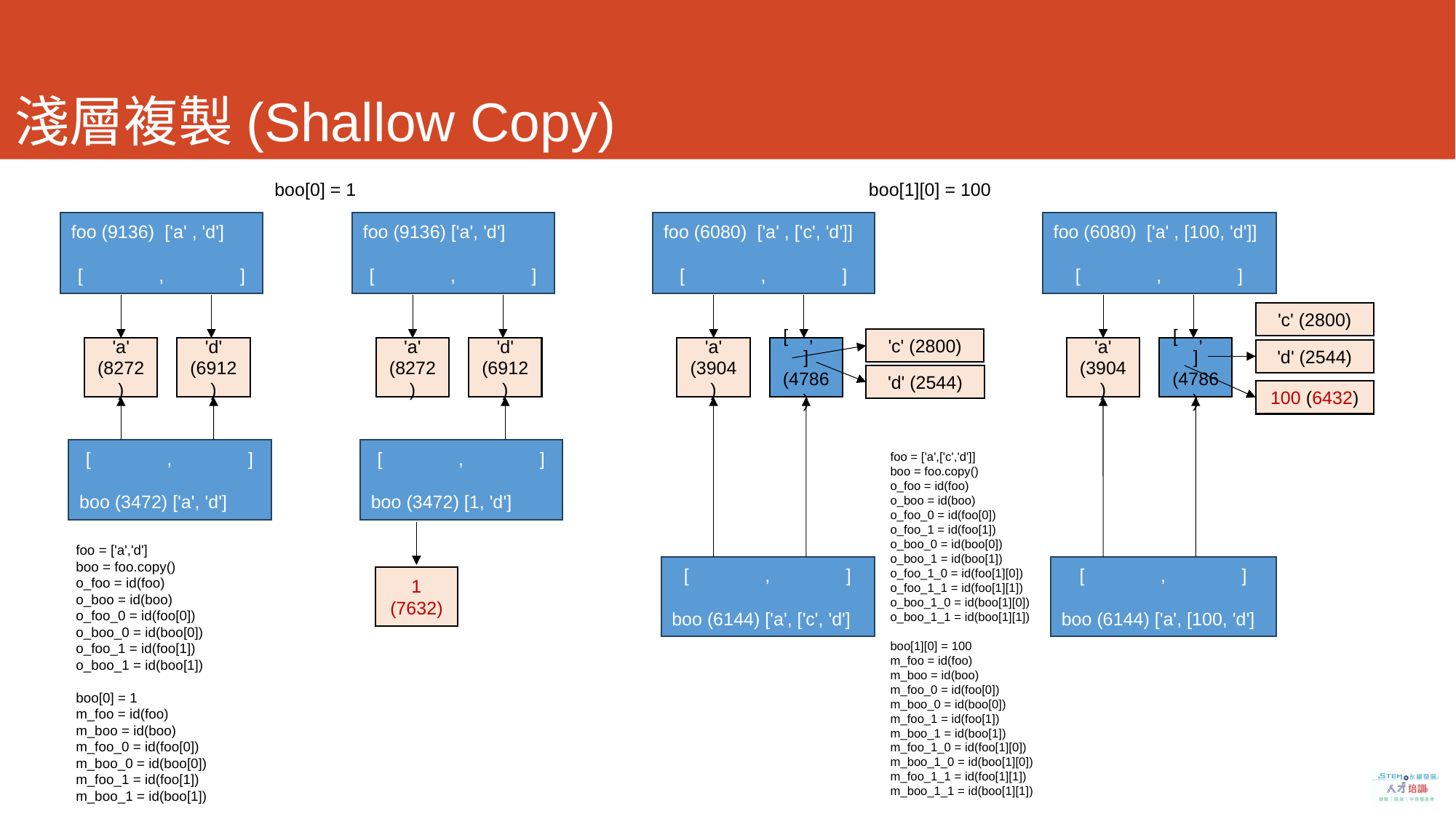

# 淺層複製(Shallow Copy)
boo[0] = 1
boo[1][0] = 100
foo (9136)  ['a' , 'd']

[               ,               ]
'a'
(8272)
'd'
(6912)
[               ,               ]

boo (3472) ['a', 'd']
foo (9136) ['a', 'd']

[               ,               ]
'a'
(8272)
'd'
(6912)
[               ,               ]

boo (3472) [1, 'd']
1
(7632)
foo (6080)  ['a' , ['c', 'd']]

[               ,               ]
'c' (2800)
'a'
(3904)
[    ,    ]
(4786)
'd' (2544)
[               ,               ]

boo (6144) ['a', ['c', 'd']
foo (6080)  ['a' , [100, 'd']]

[               ,               ]
'a'
(3904)
[    ,    ]
(4786)
'd' (2544)
100 (6432)
[               ,               ]

boo (6144) ['a', [100, 'd']
'c' (2800)
foo = ['a',['c','d']]
boo = foo.copy()
o_foo = id(foo)
o_boo = id(boo)
o_foo_0 = id(foo[0])
o_foo_1 = id(foo[1])
o_boo_0 = id(boo[0])
o_boo_1 = id(boo[1])
o_foo_1_0 = id(foo[1][0])
o_foo_1_1 = id(foo[1][1])
o_boo_1_0 = id(boo[1][0])
o_boo_1_1 = id(boo[1][1])

boo[1][0] = 100
m_foo = id(foo)
m_boo = id(boo)
m_foo_0 = id(foo[0])
m_boo_0 = id(boo[0])
m_foo_1 = id(foo[1])
m_boo_1 = id(boo[1])
m_foo_1_0 = id(foo[1][0])
m_boo_1_0 = id(boo[1][0])
m_foo_1_1 = id(foo[1][1])
m_boo_1_1 = id(boo[1][1])
foo = ['a','d']
boo = foo.copy()
o_foo = id(foo)
o_boo = id(boo)
o_foo_0 = id(foo[0])
o_boo_0 = id(boo[0])
o_foo_1 = id(foo[1])
o_boo_1 = id(boo[1])

boo[0] = 1
m_foo = id(foo)
m_boo = id(boo)
m_foo_0 = id(foo[0])
m_boo_0 = id(boo[0])
m_foo_1 = id(foo[1])
m_boo_1 = id(boo[1])